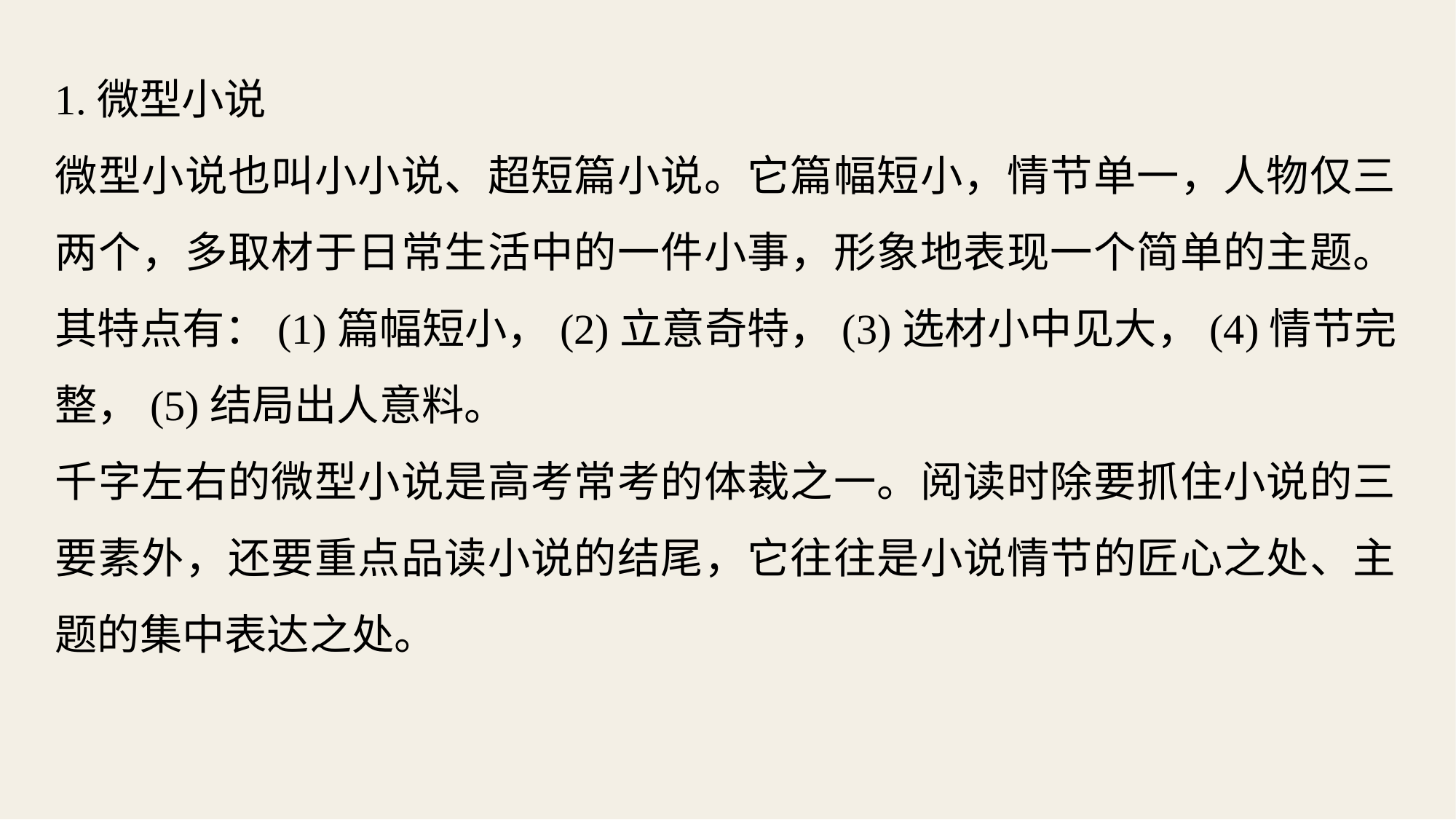

1.微型小说
微型小说也叫小小说、超短篇小说。它篇幅短小，情节单一，人物仅三两个，多取材于日常生活中的一件小事，形象地表现一个简单的主题。其特点有：(1)篇幅短小，(2)立意奇特，(3)选材小中见大，(4)情节完整，(5)结局出人意料。
千字左右的微型小说是高考常考的体裁之一。阅读时除要抓住小说的三要素外，还要重点品读小说的结尾，它往往是小说情节的匠心之处、主题的集中表达之处。